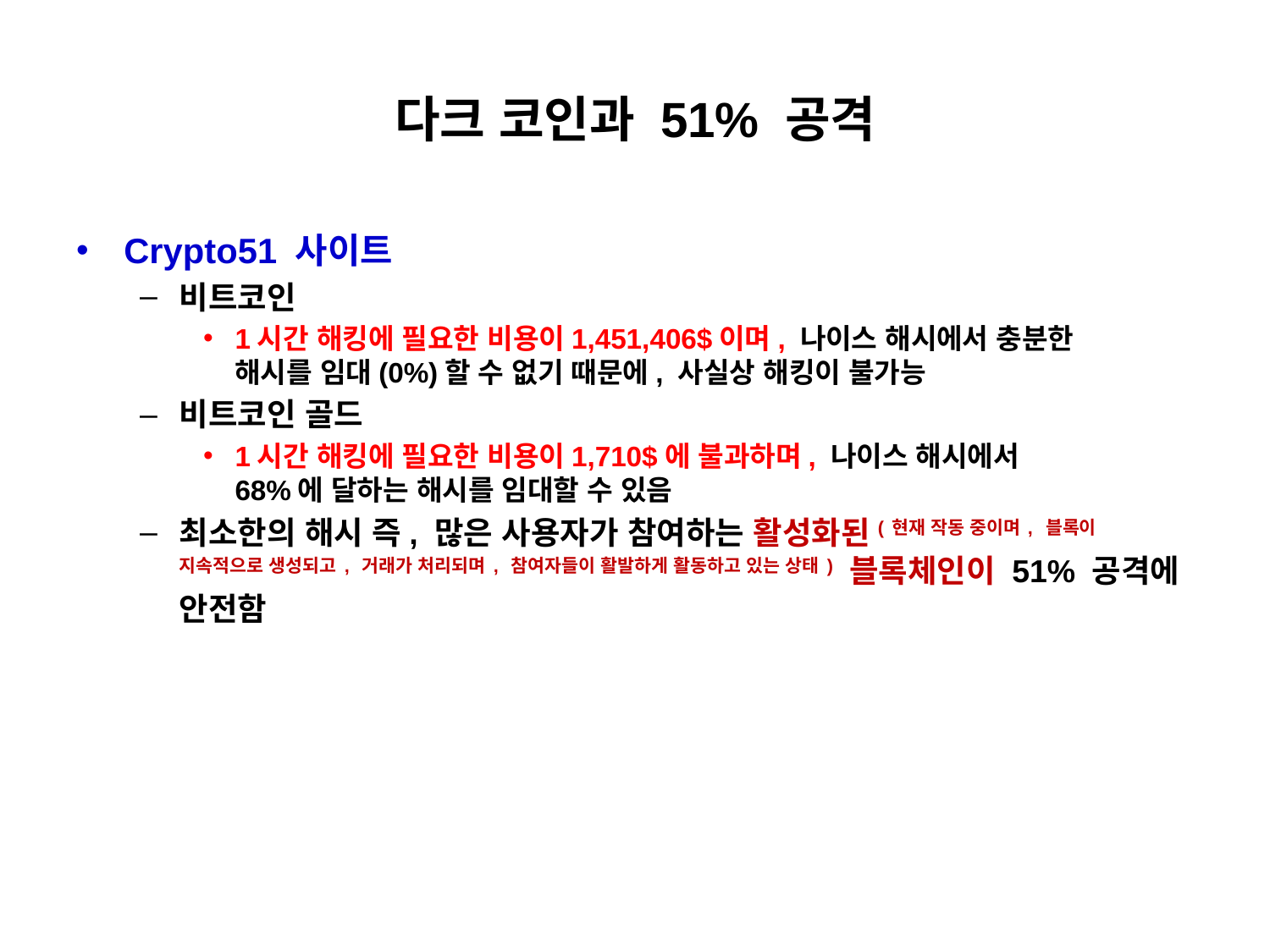

# 다크 코인과 51% 공격
Crypto51 사이트
비트코인
1시간 해킹에 필요한 비용이1,451,406$이며, 나이스 해시에서 충분한
해시를 임대(0%)할 수 없기 때문에, 사실상 해킹이 불가능
비트코인 골드
1시간 해킹에 필요한 비용이1,710$에 불과하며, 나이스 해시에서
68%에 달하는 해시를 임대할 수 있음
최소한의 해시 즉, 많은 사용자가 참여하는 활성화된(현재 작동 중이며, 블록이
지속적으로 생성되고, 거래가 처리되며, 참여자들이 활발하게 활동하고 있는 상태) 블록체인이 51% 공격에 안전함